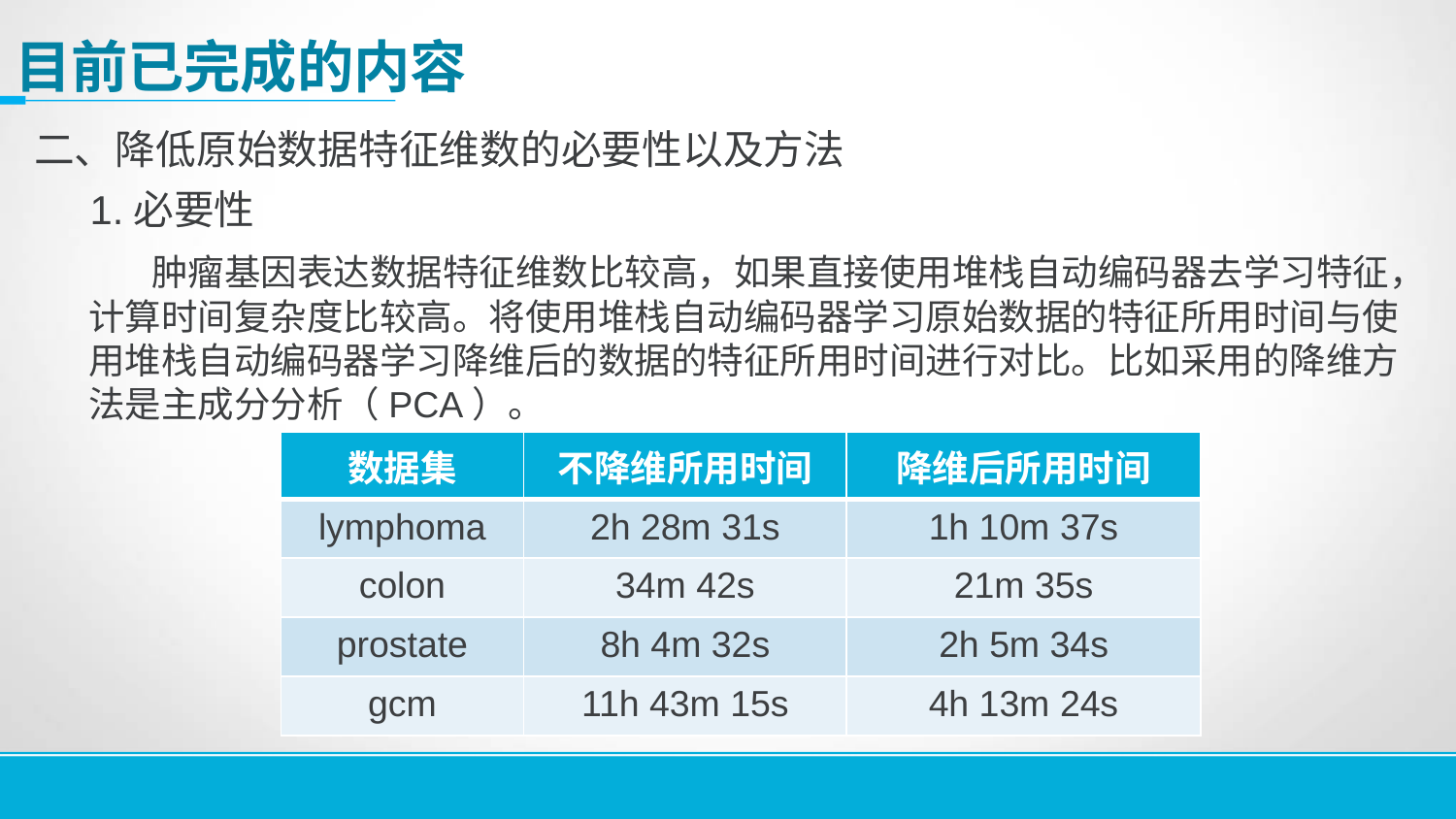

# 目前已完成的内容
二、降低原始数据特征维数的必要性以及方法
     1.必要性
            肿瘤基因表达数据特征维数比较高，如果直接使用堆栈自动编码器去学习特征，计算时间复杂度比较高。将使用堆栈自动编码器学习原始数据的特征所用时间与使用堆栈自动编码器学习降维后的数据的特征所用时间进行对比。比如采用的降维方法是主成分分析（PCA）。
| 数据集 | 不降维所用时间 | 降维后所用时间 |
| --- | --- | --- |
| lymphoma | 2h 28m 31s | 1h 10m 37s |
| colon | 34m 42s | 21m 35s |
| prostate | 8h 4m 32s | 2h 5m 34s |
| gcm | 11h 43m 15s | 4h 13m 24s |